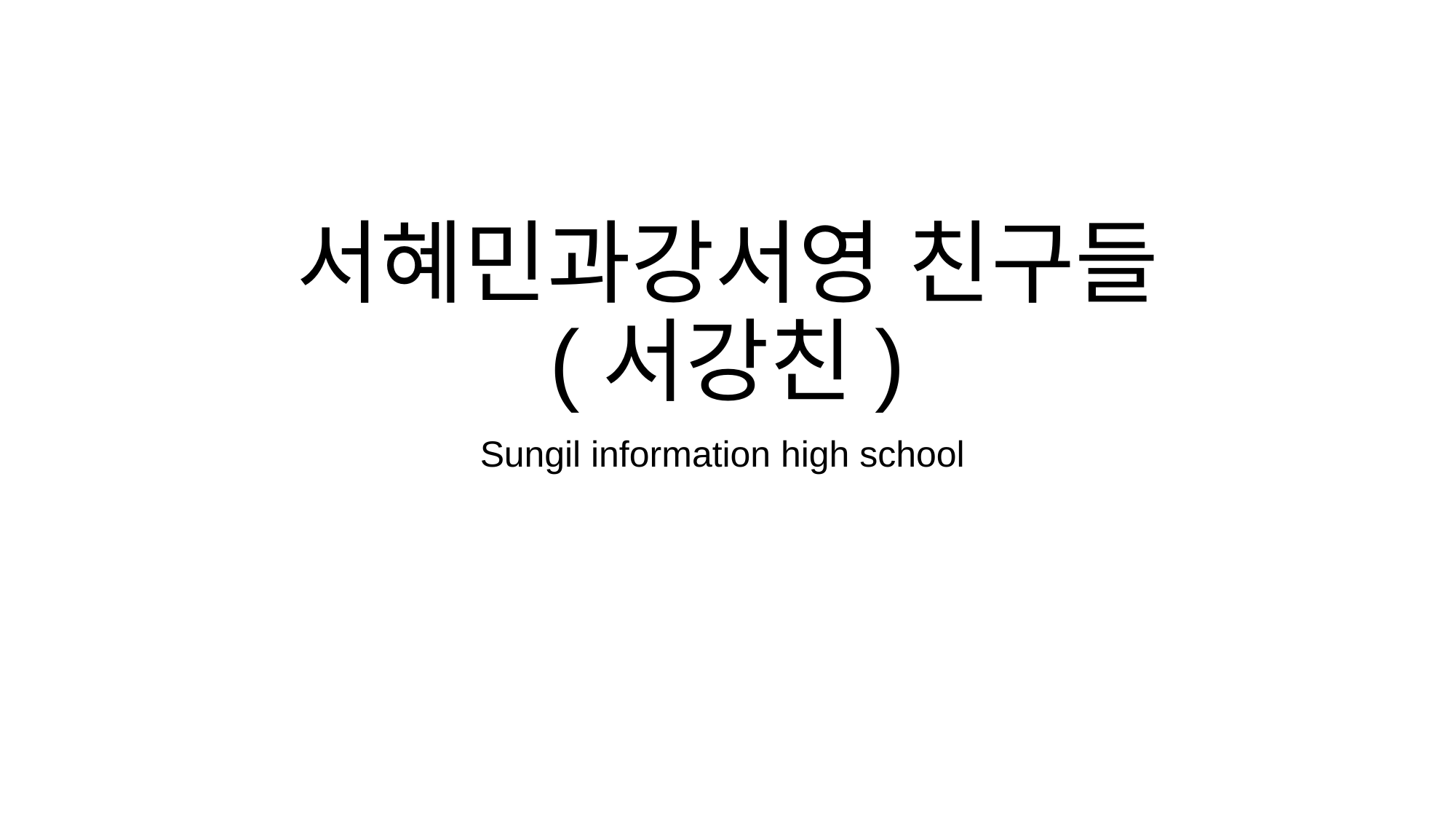

# 서혜민과강서영 친구들 (서강친)
Sungil information high school